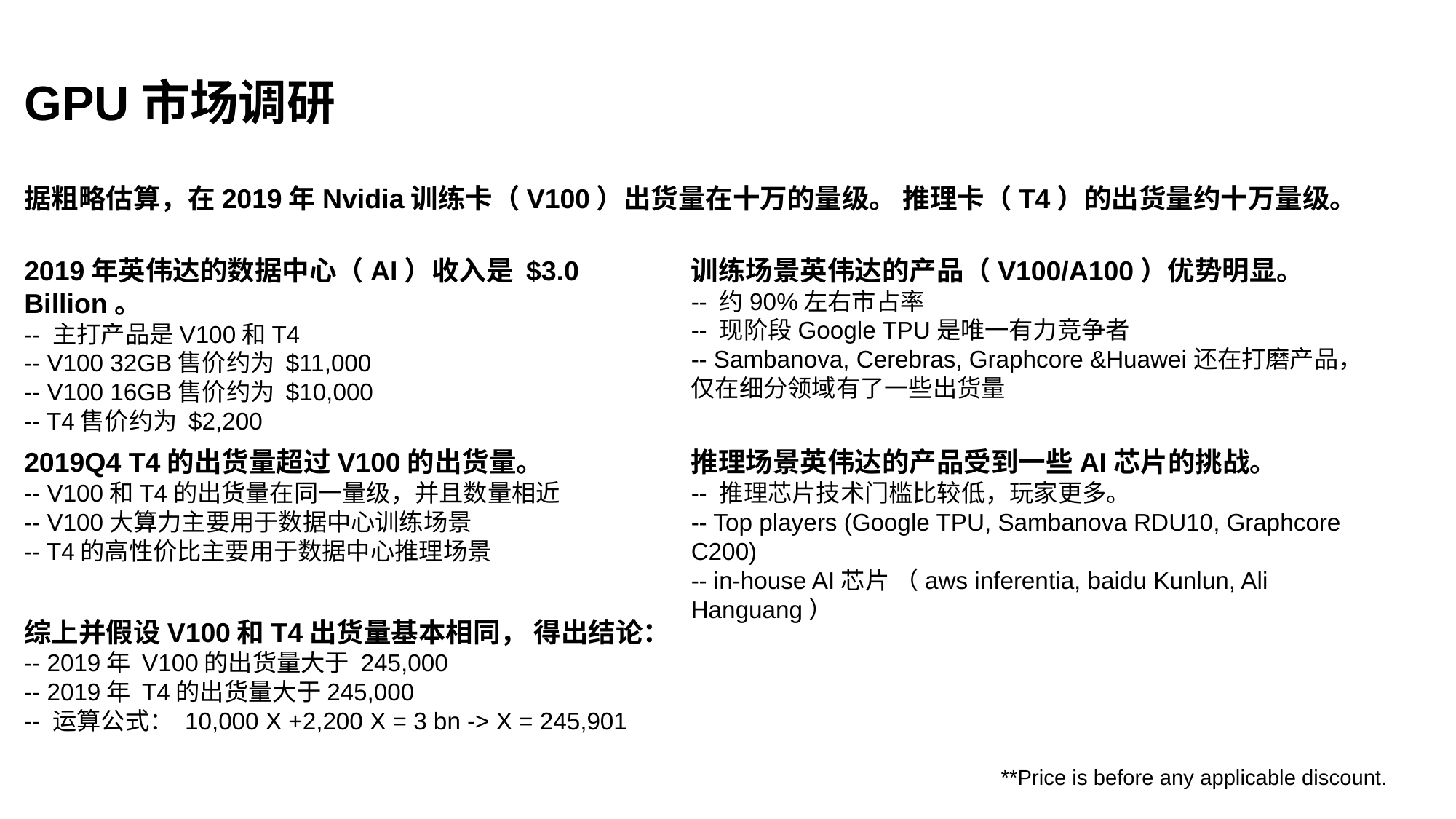

# GPU市场调研
据粗略估算，在2019年Nvidia训练卡（V100）出货量在十万的量级。 推理卡（T4）的出货量约十万量级。
2019年英伟达的数据中心（AI）收入是 $3.0 Billion。
-- 主打产品是V100和T4
-- V100 32GB售价约为 $11,000
-- V100 16GB售价约为 $10,000
-- T4售价约为 $2,200
训练场景英伟达的产品（V100/A100）优势明显。
-- 约90%左右市占率
-- 现阶段Google TPU是唯一有力竞争者
-- Sambanova, Cerebras, Graphcore &Huawei还在打磨产品，   仅在细分领域有了一些出货量
推理场景英伟达的产品受到一些AI芯片的挑战。
-- 推理芯片技术门槛比较低，玩家更多。
-- Top players (Google TPU, Sambanova RDU10, Graphcore C200)
-- in-house AI芯片 （aws inferentia, baidu Kunlun, Ali Hanguang）
2019Q4 T4的出货量超过V100的出货量。
-- V100和T4的出货量在同一量级，并且数量相近
-- V100大算力主要用于数据中心训练场景
-- T4的高性价比主要用于数据中心推理场景
综上并假设V100和T4出货量基本相同， 得出结论：
-- 2019年 V100的出货量大于 245,000
-- 2019年 T4的出货量大于245,000
-- 运算公式： 10,000 X +2,200 X = 3 bn -> X = 245,901
**Price is before any applicable discount.